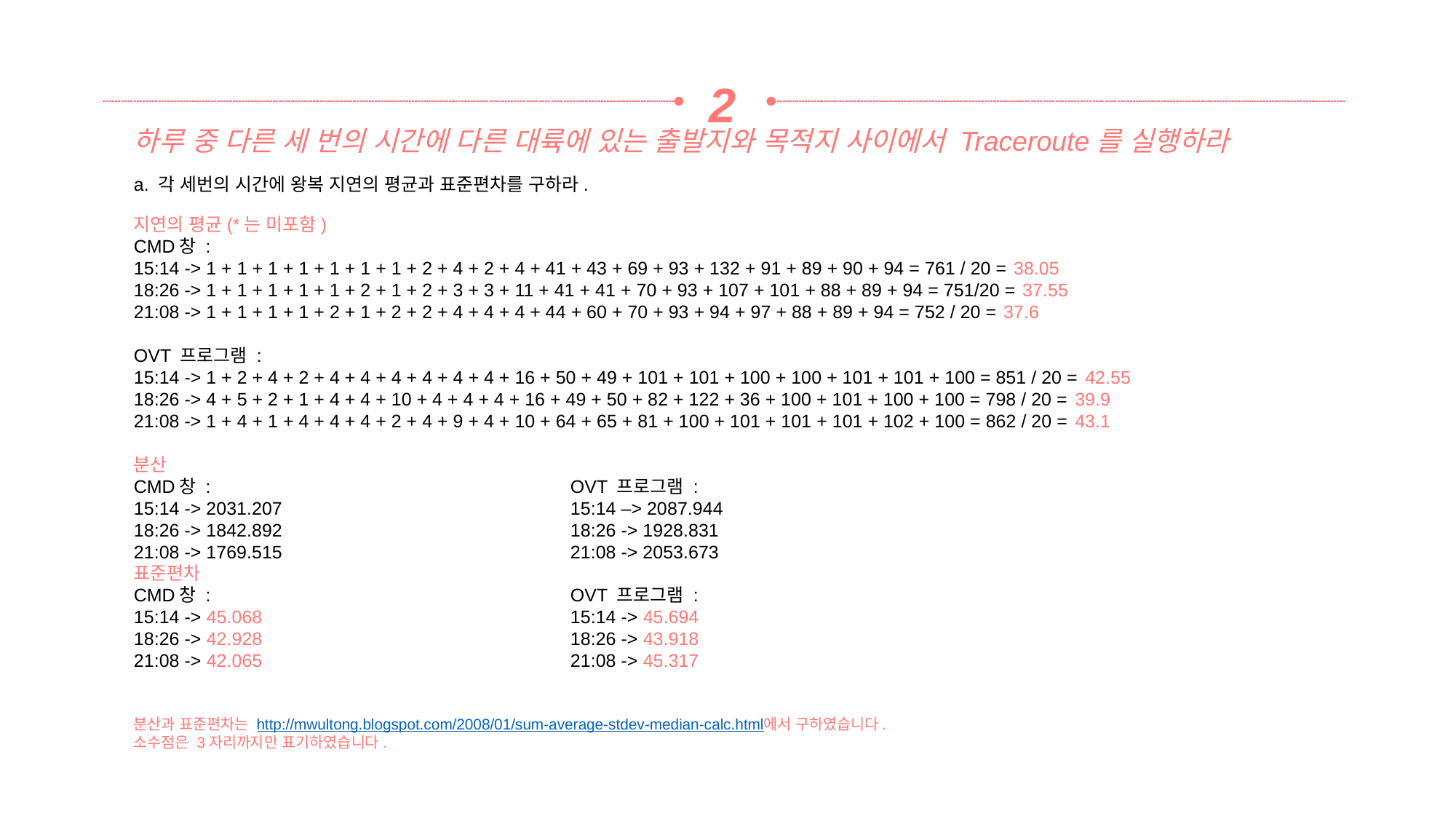

2
하루 중 다른 세 번의 시간에 다른 대륙에 있는 출발지와 목적지 사이에서 Traceroute를 실행하라
a. 각 세번의 시간에 왕복 지연의 평균과 표준편차를 구하라.
지연의 평균(*는 미포함)
CMD창 :
15:14 -> 1 + 1 + 1 + 1 + 1 + 1 + 1 + 2 + 4 + 2 + 4 + 41 + 43 + 69 + 93 + 132 + 91 + 89 + 90 + 94 = 761 / 20 = 38.05
18:26 -> 1 + 1 + 1 + 1 + 1 + 2 + 1 + 2 + 3 + 3 + 11 + 41 + 41 + 70 + 93 + 107 + 101 + 88 + 89 + 94 = 751/20 = 37.55
21:08 -> 1 + 1 + 1 + 1 + 2 + 1 + 2 + 2 + 4 + 4 + 4 + 44 + 60 + 70 + 93 + 94 + 97 + 88 + 89 + 94 = 752 / 20 = 37.6

OVT 프로그램 :
15:14 -> 1 + 2 + 4 + 2 + 4 + 4 + 4 + 4 + 4 + 4 + 16 + 50 + 49 + 101 + 101 + 100 + 100 + 101 + 101 + 100 = 851 / 20 = 42.55
18:26 -> 4 + 5 + 2 + 1 + 4 + 4 + 10 + 4 + 4 + 4 + 16 + 49 + 50 + 82 + 122 + 36 + 100 + 101 + 100 + 100 = 798 / 20 = 39.9
21:08 -> 1 + 4 + 1 + 4 + 4 + 4 + 2 + 4 + 9 + 4 + 10 + 64 + 65 + 81 + 100 + 101 + 101 + 101 + 102 + 100 = 862 / 20 = 43.1

분산
CMD창 : 				OVT 프로그램 :
15:14 -> 2031.207			15:14 –> 2087.944
18:26 -> 1842.892			18:26 -> 1928.831
21:08 -> 1769.515			21:08 -> 2053.673
표준편차
CMD창 : 				OVT 프로그램 :
15:14 -> 45.068			15:14 -> 45.694
18:26 -> 42.928			18:26 -> 43.918
21:08 -> 42.065			21:08 -> 45.317

분산과 표준편차는 http://mwultong.blogspot.com/2008/01/sum-average-stdev-median-calc.html에서 구하였습니다.
소수점은 3자리까지만 표기하였습니다.